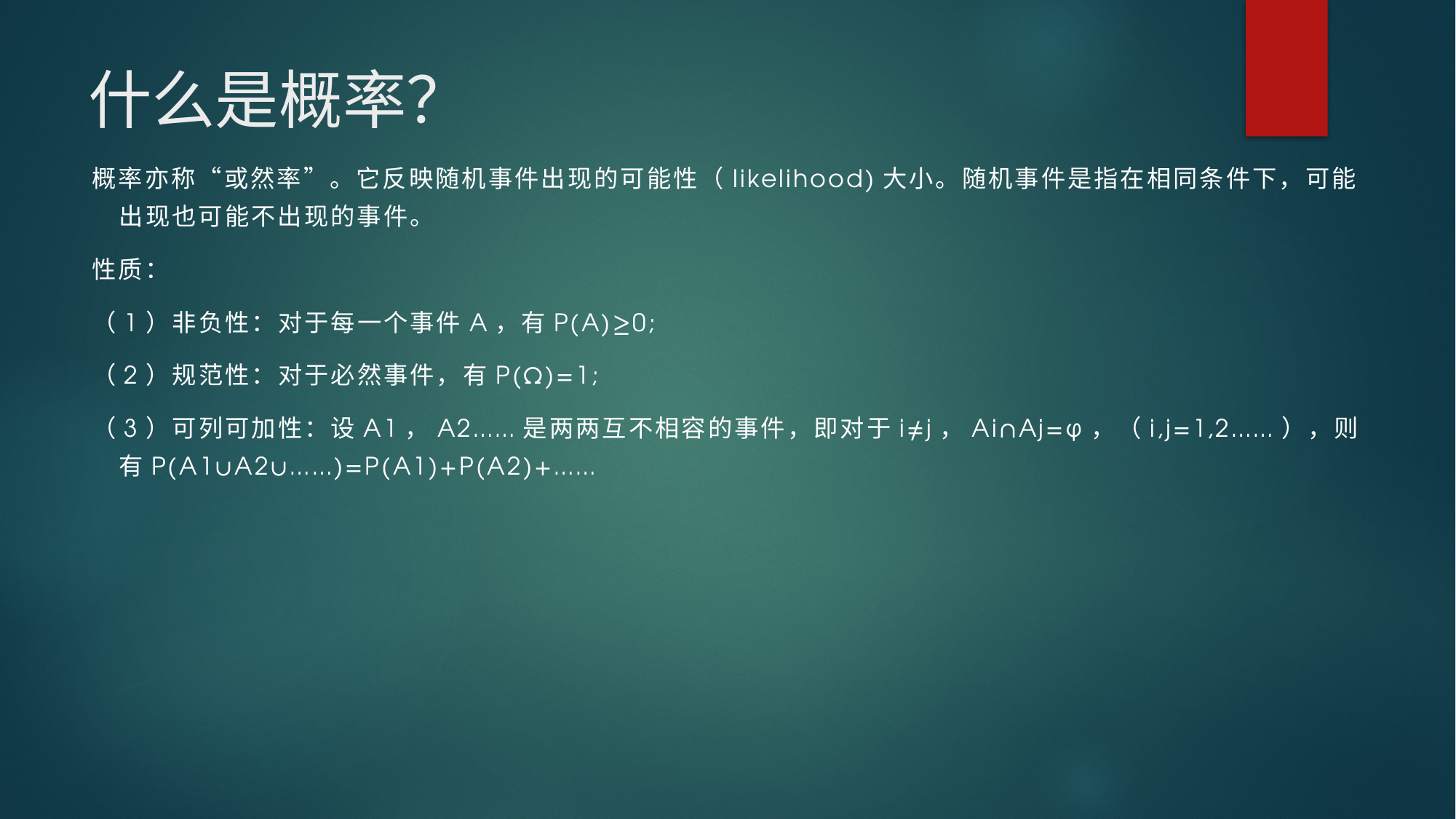

# 什么是概率？
概率亦称“或然率”。它反映随机事件出现的可能性（likelihood)大小。随机事件是指在相同条件下，可能出现也可能不出现的事件。
性质：
（1）非负性：对于每一个事件A，有P(A)≥0;
（2）规范性：对于必然事件，有P(Ω)=1;
（3）可列可加性：设A1，A2……是两两互不相容的事件，即对于i≠j，Ai∩Aj=φ，（i,j=1,2……），则有P(A1∪A2∪……)=P(A1)+P(A2)+……